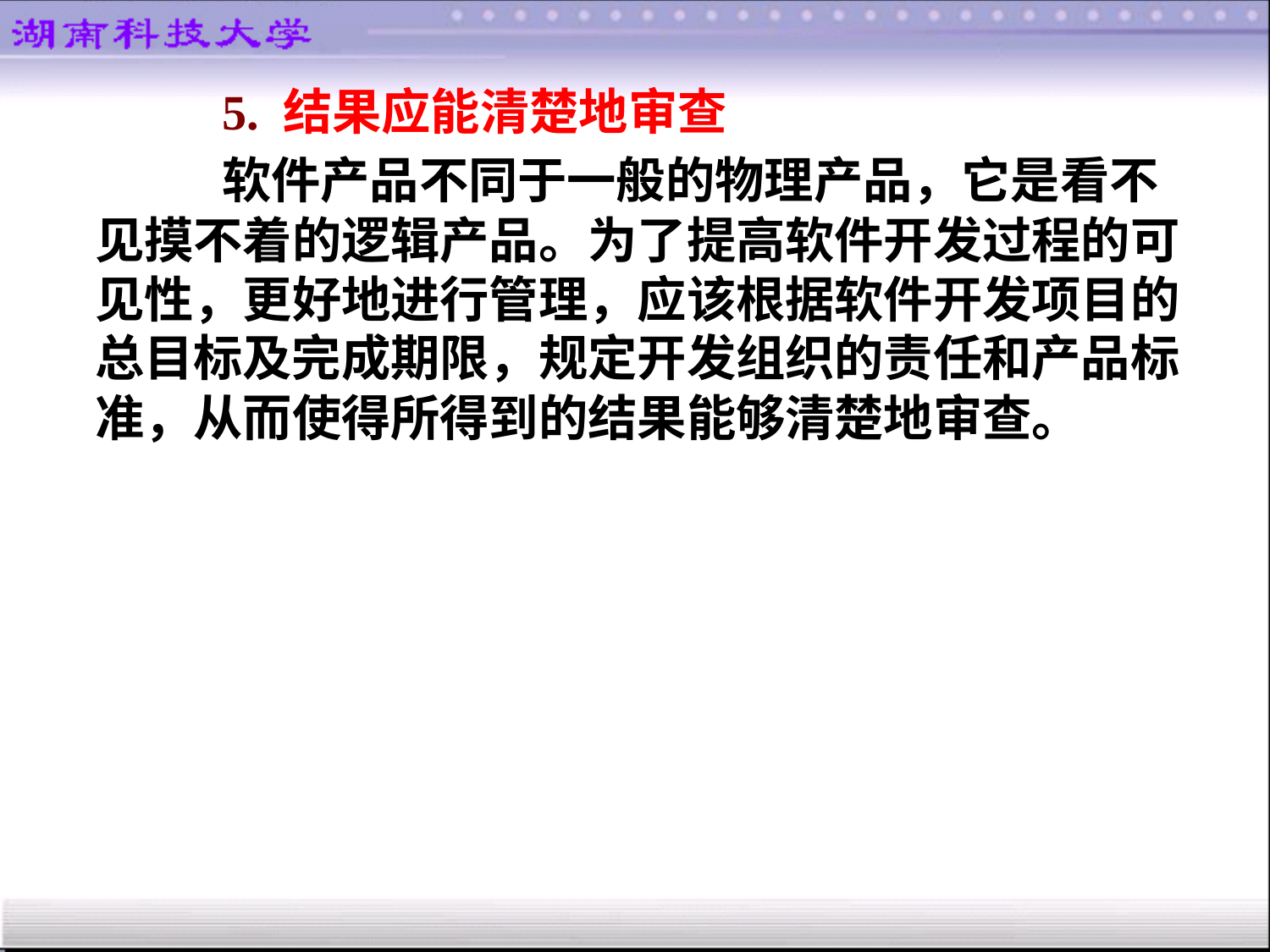

5. 结果应能清楚地审查
		软件产品不同于一般的物理产品，它是看不见摸不着的逻辑产品。为了提高软件开发过程的可见性，更好地进行管理，应该根据软件开发项目的总目标及完成期限，规定开发组织的责任和产品标准，从而使得所得到的结果能够清楚地审查。